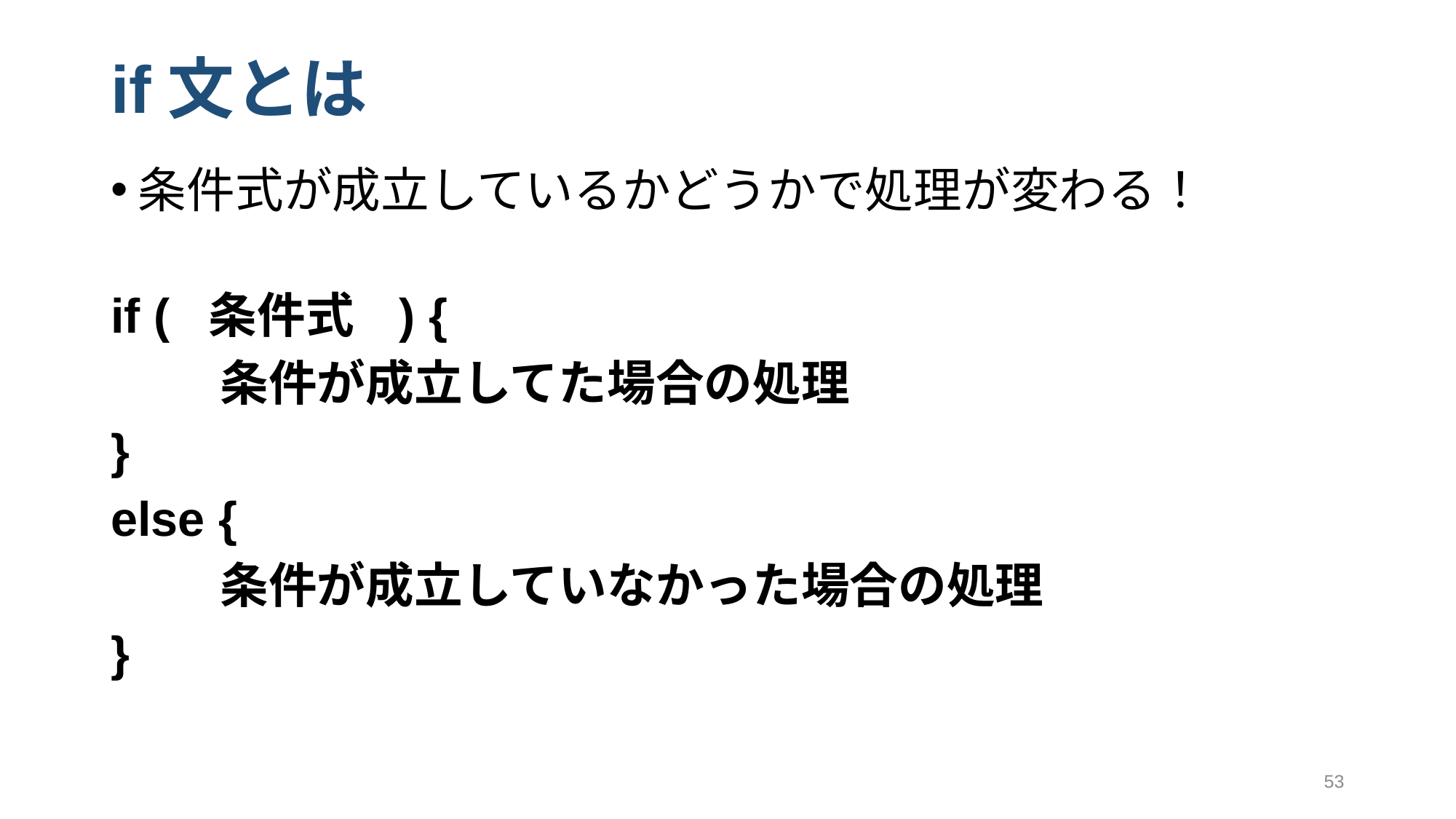

# if文とは
条件式が成立しているかどうかで処理が変わる！
if (  条件式   ) {
	条件が成立してた場合の処理
}
else {
	条件が成立していなかった場合の処理
}
53